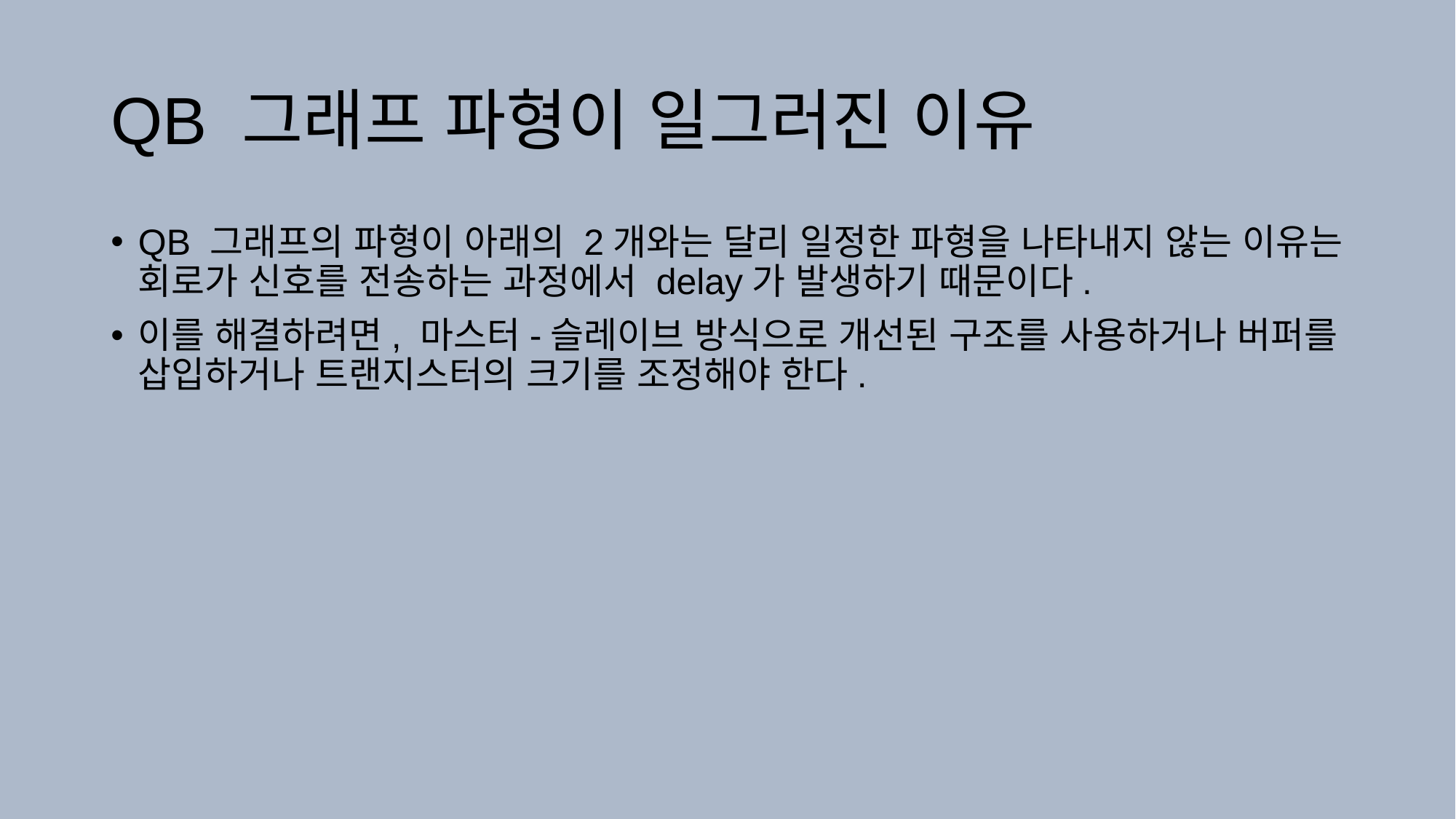

# QB 그래프 파형이 일그러진 이유
QB 그래프의 파형이 아래의 2개와는 달리 일정한 파형을 나타내지 않는 이유는 회로가 신호를 전송하는 과정에서 delay가 발생하기 때문이다.
이를 해결하려면, 마스터-슬레이브 방식으로 개선된 구조를 사용하거나 버퍼를 삽입하거나 트랜지스터의 크기를 조정해야 한다.